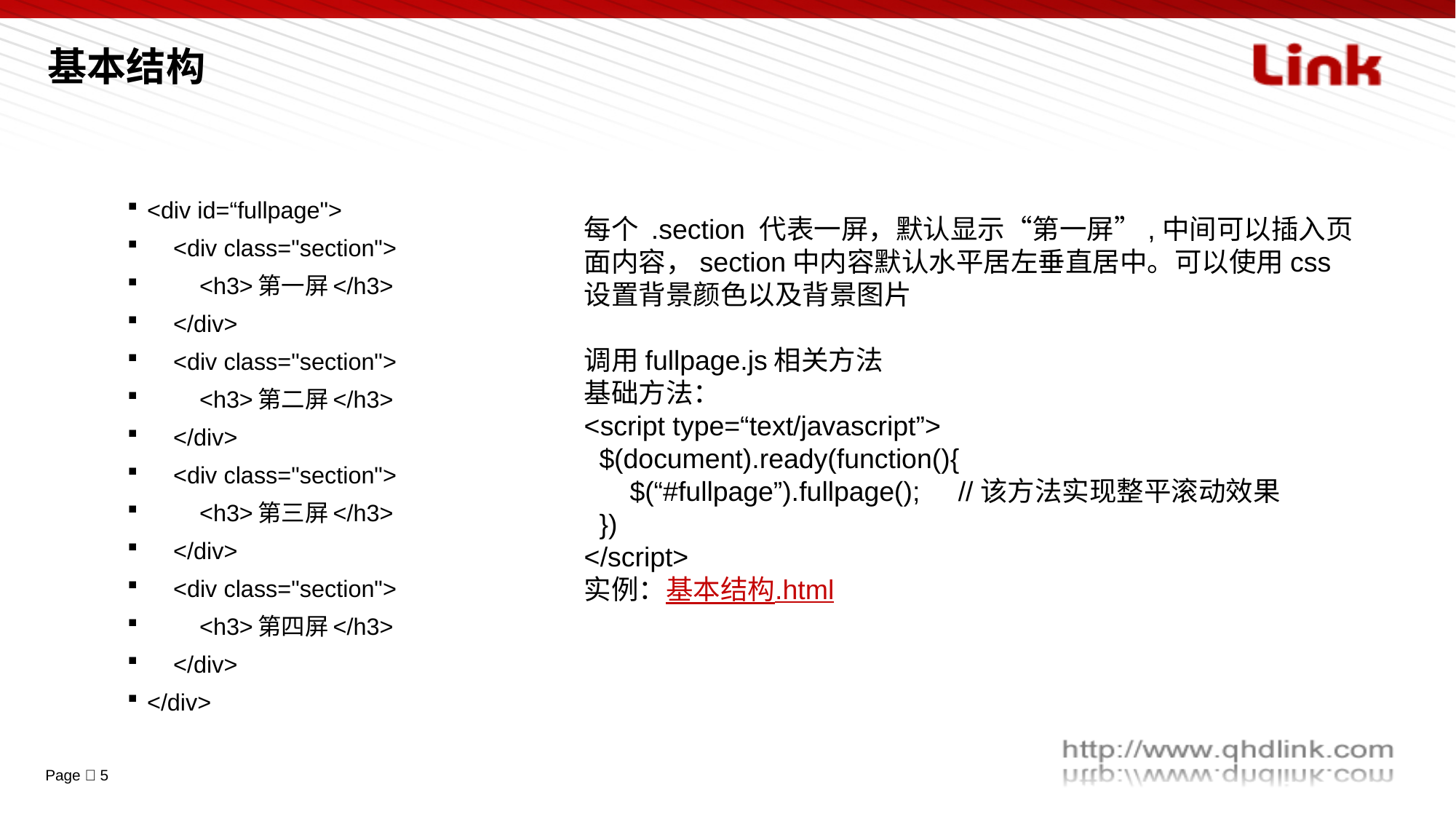

# 基本结构
<div id=“fullpage">
    <div class="section">
        <h3>第一屏</h3>
    </div>
    <div class="section">
        <h3>第二屏</h3>
    </div>
    <div class="section">
        <h3>第三屏</h3>
    </div>
    <div class="section">
        <h3>第四屏</h3>
    </div>
</div>
每个 .section 代表一屏，默认显示“第一屏”,中间可以插入页面内容，section中内容默认水平居左垂直居中。可以使用css设置背景颜色以及背景图片

调用fullpage.js相关方法
基础方法：
<script type=“text/javascript”>
  $(document).ready(function(){
      $(“#fullpage”).fullpage();     //该方法实现整平滚动效果
  })
</script>
实例：基本结构.html